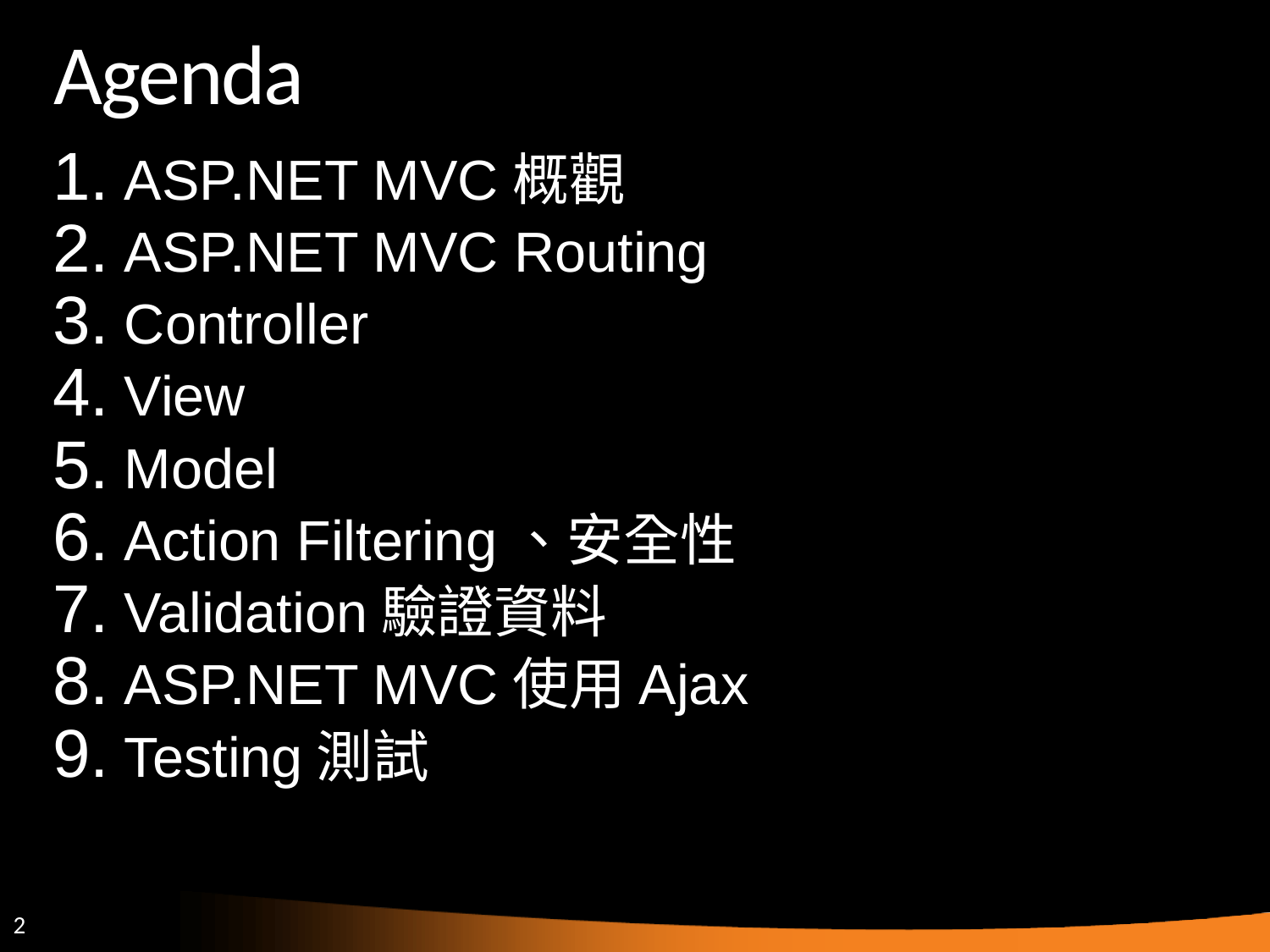

# Agenda
ASP.NET MVC概觀
ASP.NET MVC Routing
Controller
View
Model
Action Filtering、安全性
Validation驗證資料
ASP.NET MVC使用Ajax
Testing測試